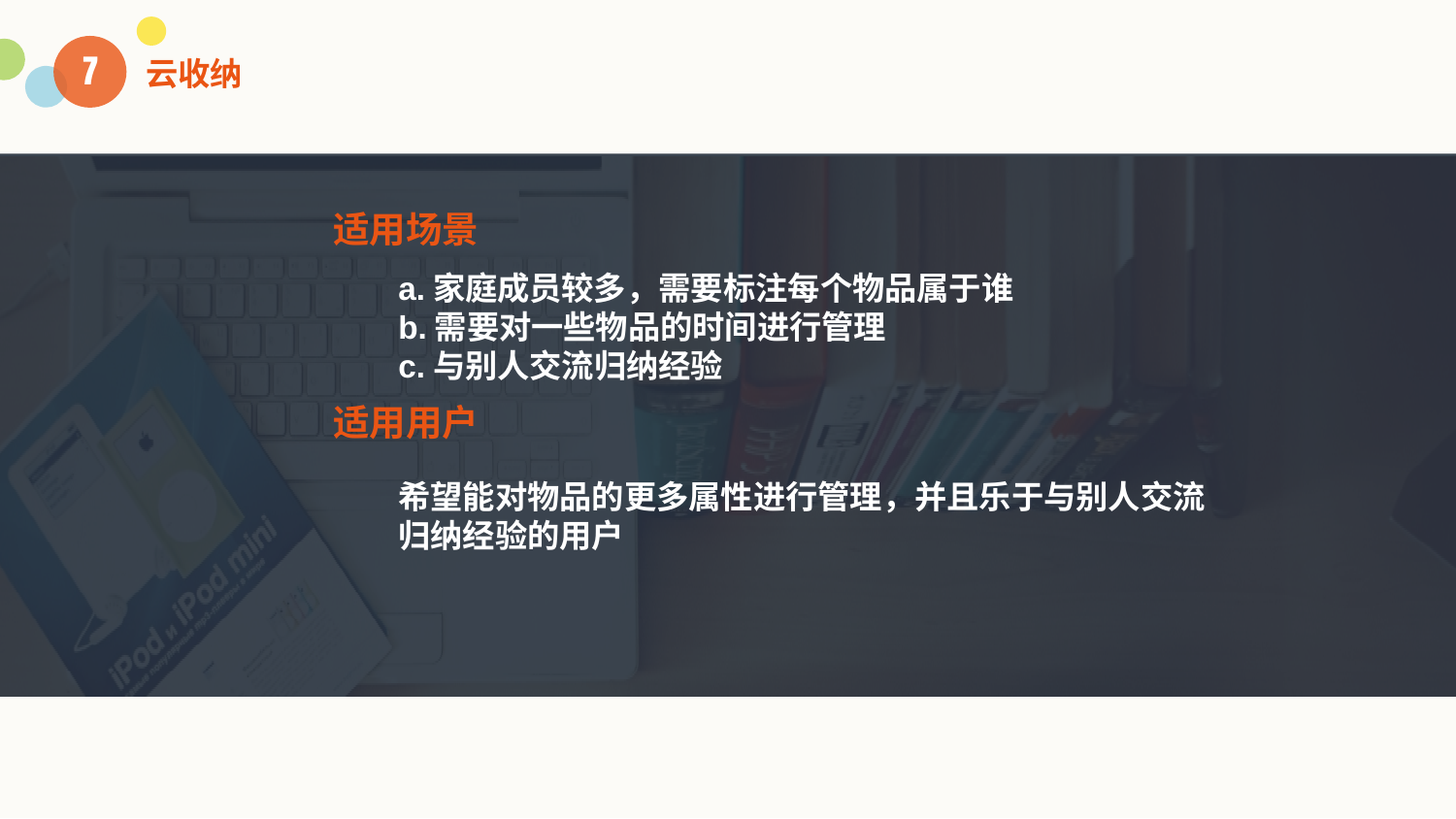

7
云收纳

适用场景
a.家庭成员较多，需要标注每个物品属于谁
b.需要对一些物品的时间进行管理
c.与别人交流归纳经验
适用用户
希望能对物品的更多属性进行管理，并且乐于与别人交流归纳经验的用户